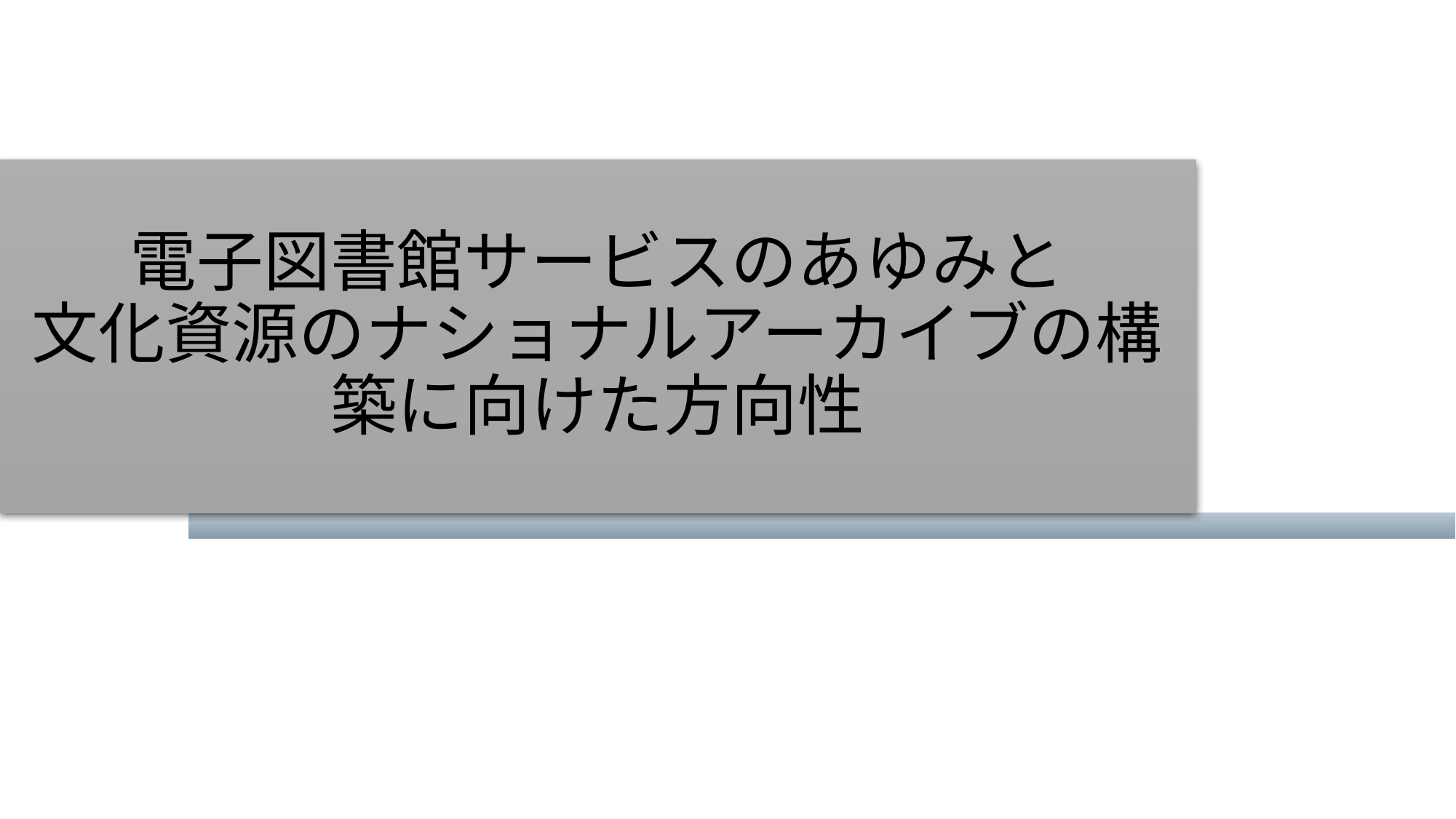

# 電⼦図書館サービスのあゆみと 文化資源のナショナルアーカイブの構築に向けた方向性